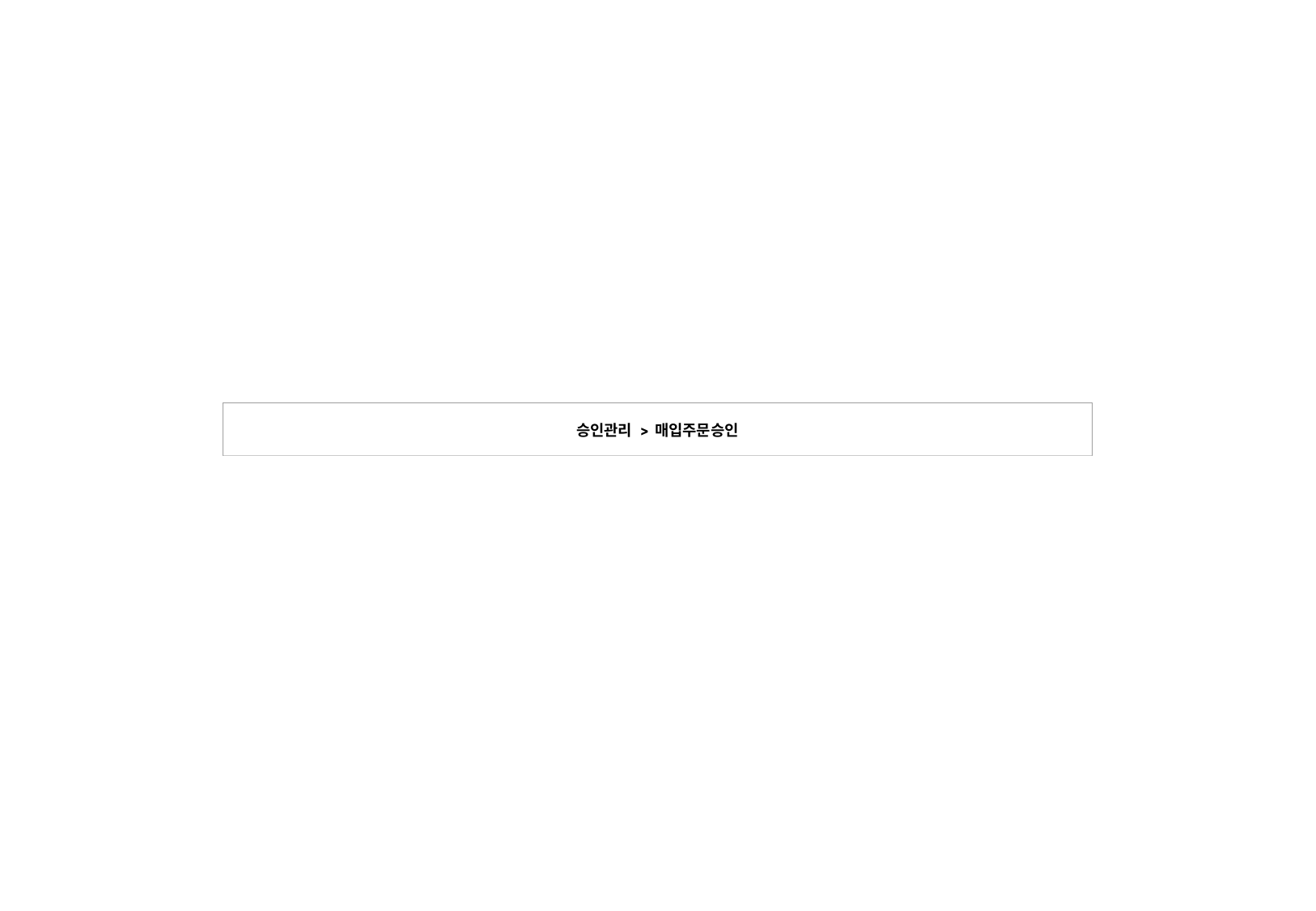

| 승인관리 > 매입주문승인 |
| --- |